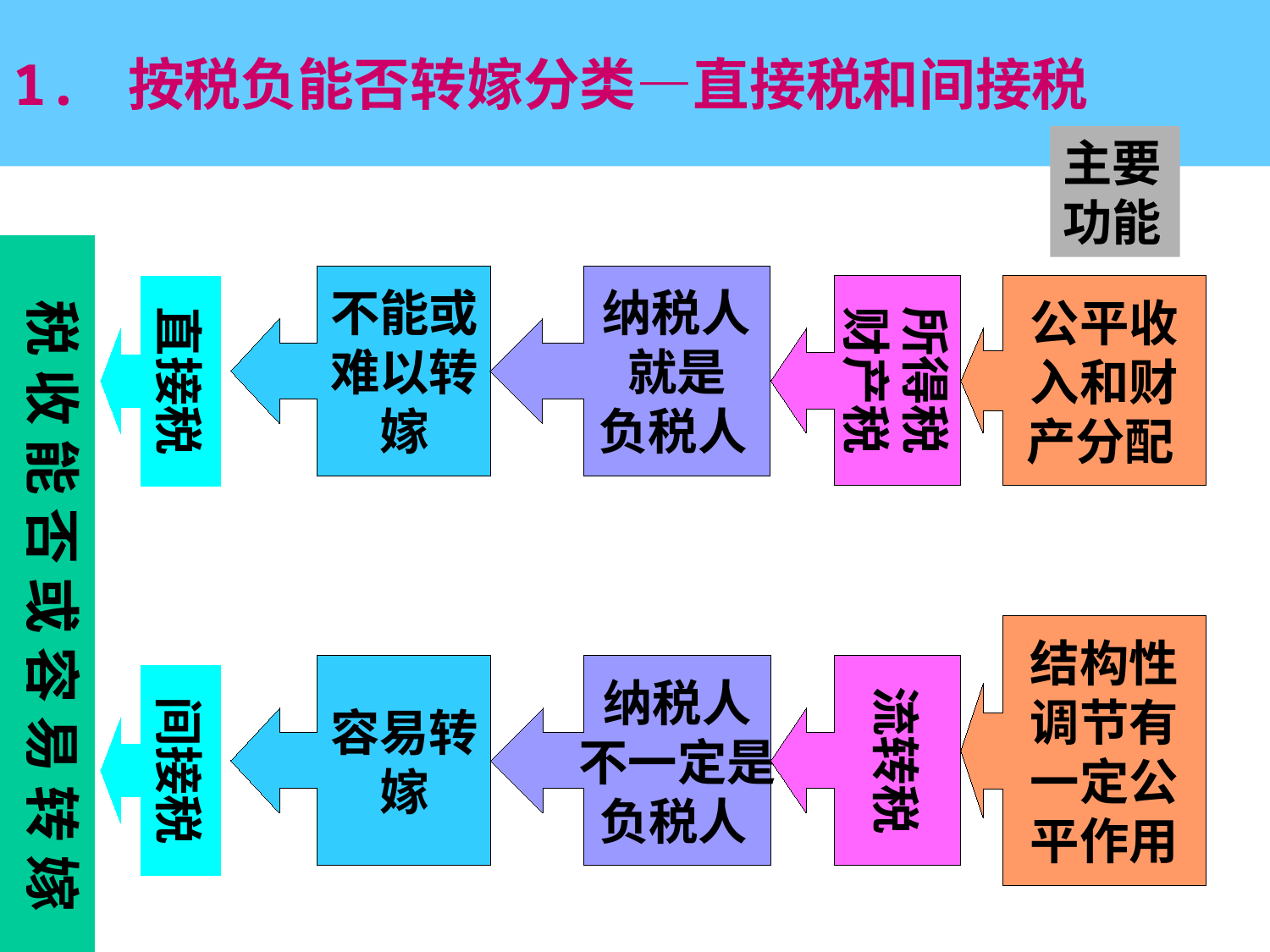

1. 按税负能否转嫁分类—直接税和间接税

主要功能
税 收 能 否 或 容 易 转 嫁
不能或
难以转
嫁
纳税人
就是
负税人
所得税
财产税
公平收
入和财
产分配
直接税
结构性
调节有
一定公
平作用
容易转
嫁
纳税人
不一定是
负税人
流转税
间接税